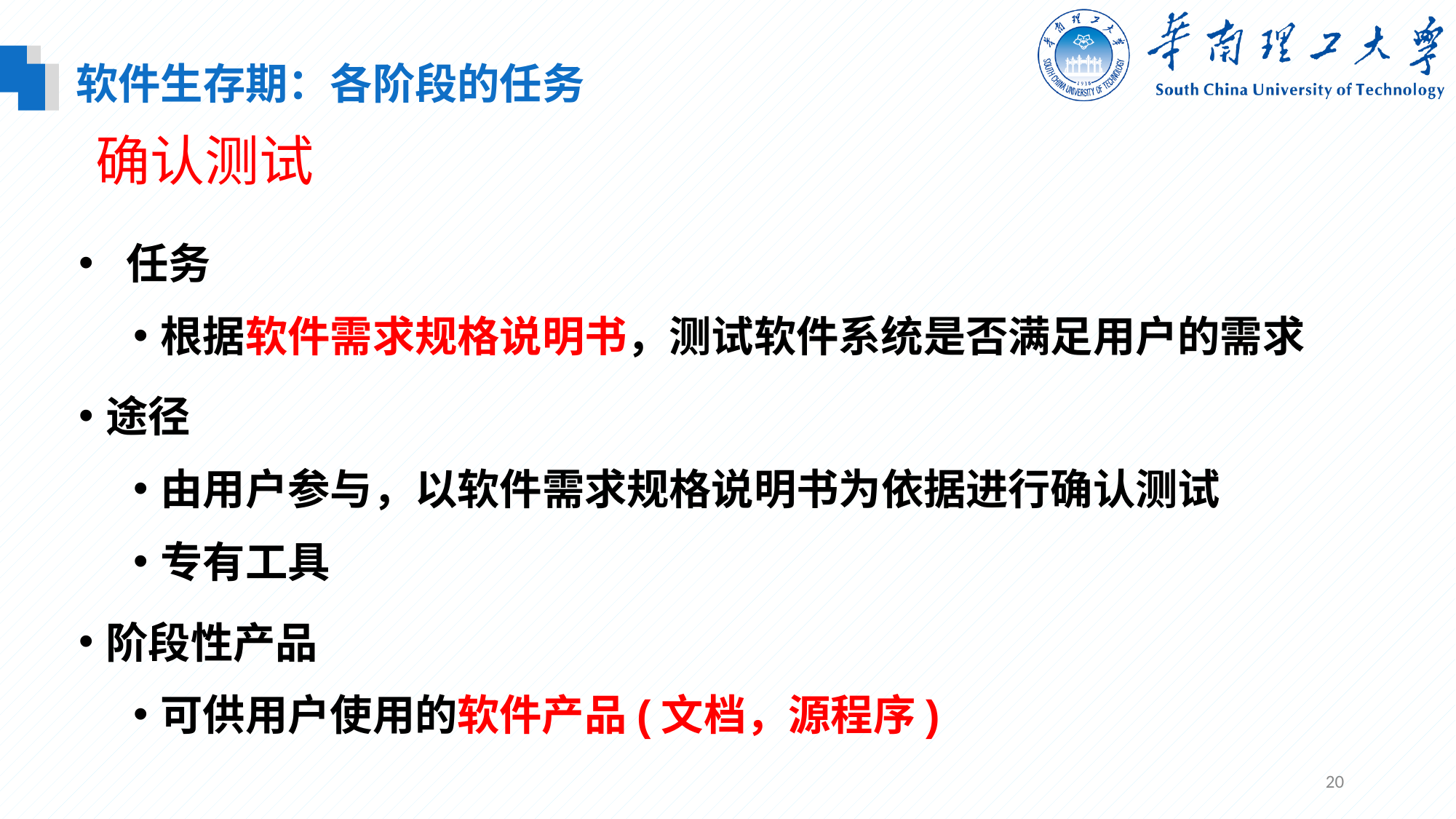

软件生存期：各阶段的任务
# 确认测试
 任务
根据软件需求规格说明书，测试软件系统是否满足用户的需求
途径
由用户参与，以软件需求规格说明书为依据进行确认测试
专有工具
阶段性产品
可供用户使用的软件产品(文档，源程序)
20